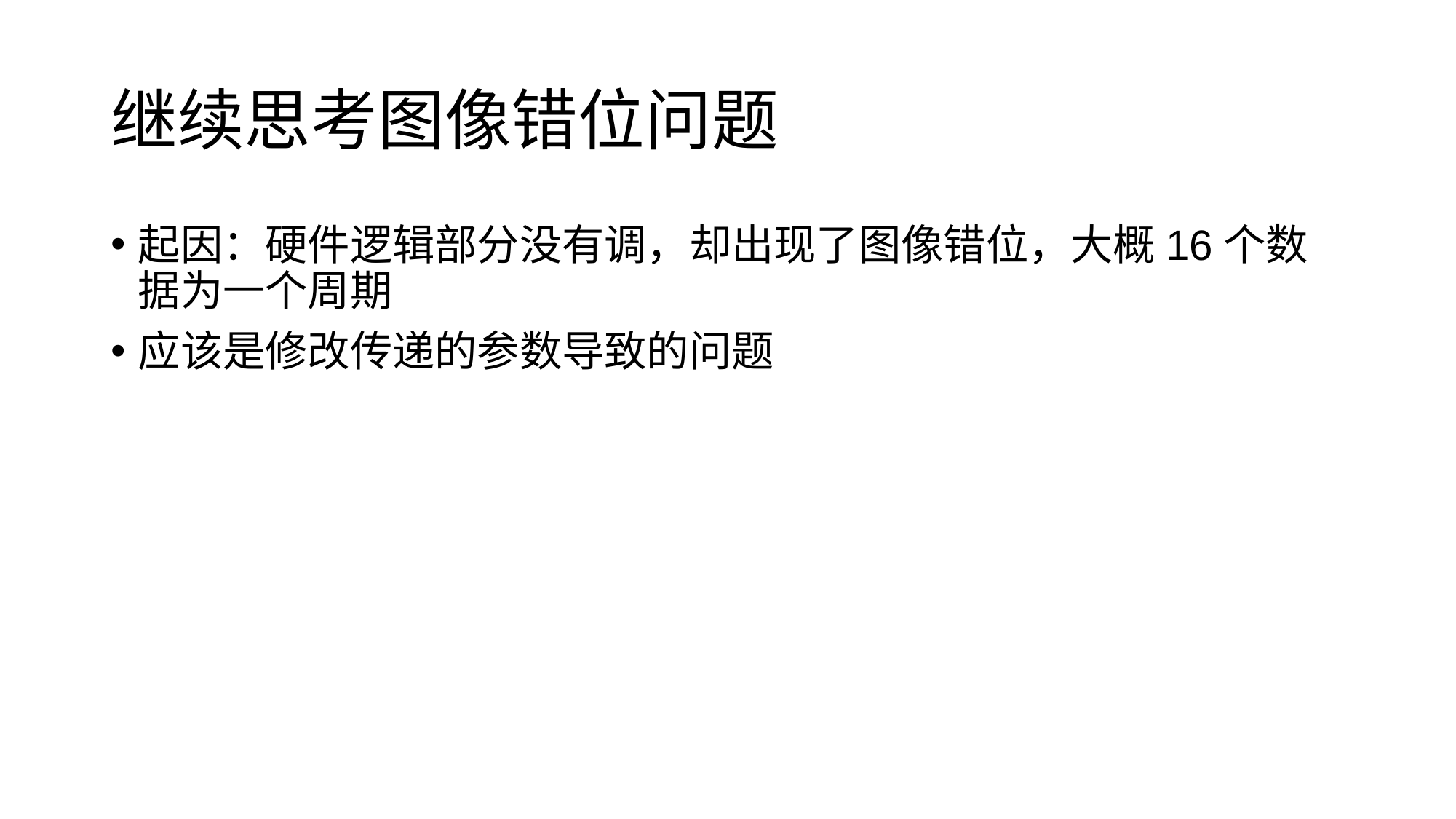

# 继续思考图像错位问题
起因：硬件逻辑部分没有调，却出现了图像错位，大概16个数据为一个周期
应该是修改传递的参数导致的问题